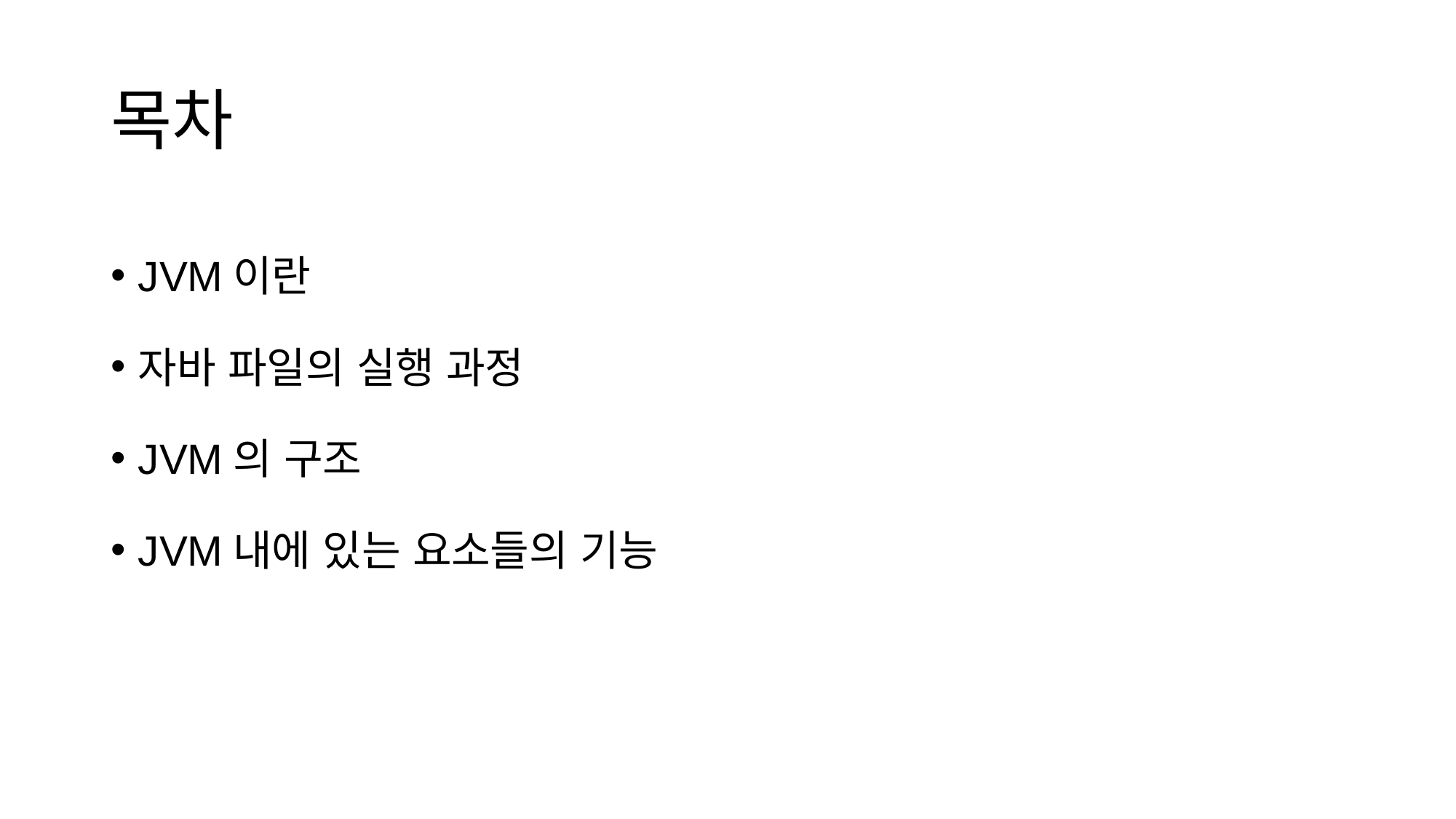

# 목차
JVM이란
자바 파일의 실행 과정
JVM의 구조
JVM내에 있는 요소들의 기능